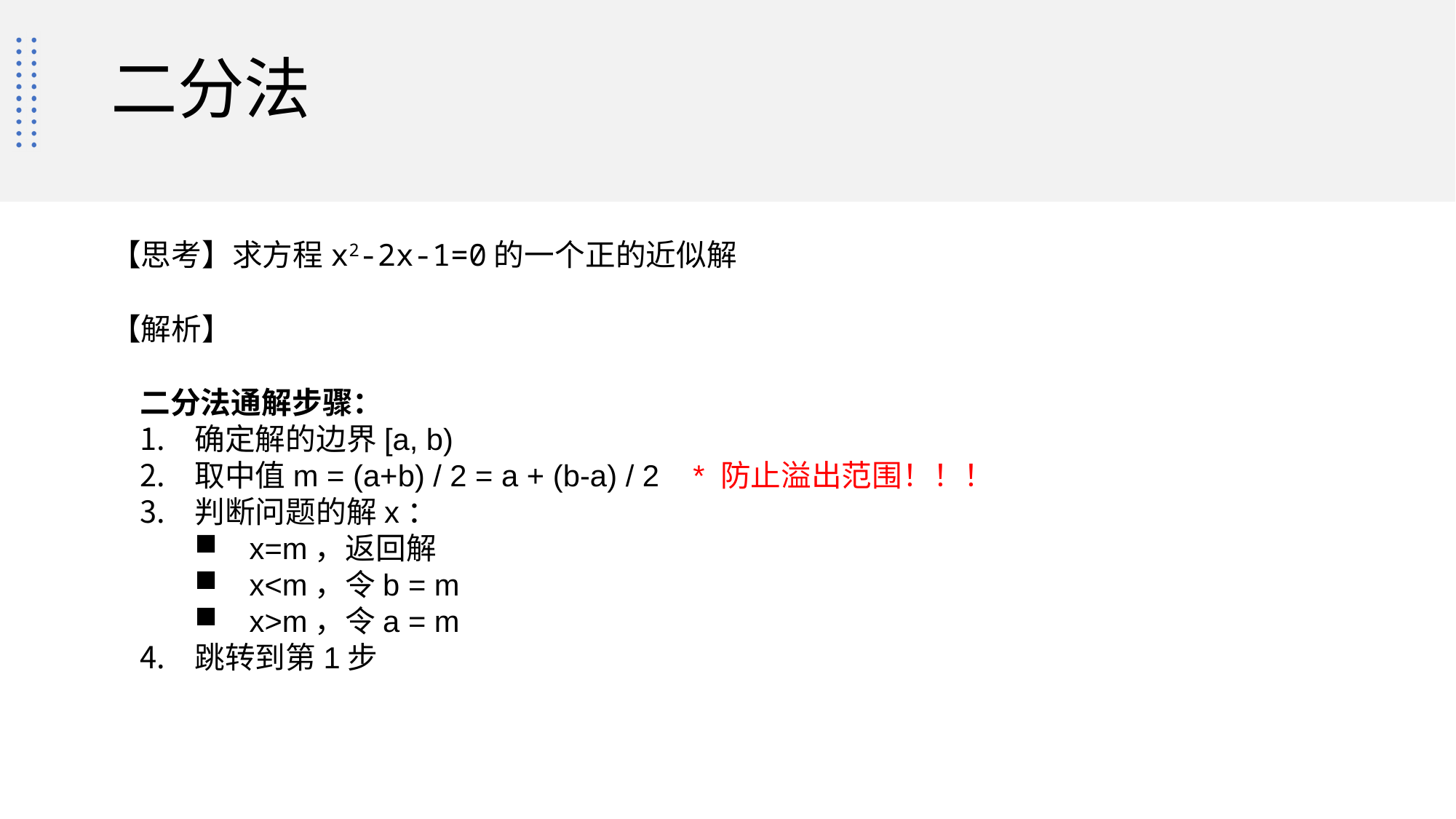

# 二分法
【思考】求方程x2-2x-1=0的一个正的近似解
【解析】
二分法通解步骤：
确定解的边界[a, b)
取中值m = (a+b) / 2 = a + (b-a) / 2    * 防止溢出范围！！！
判断问题的解x：
x=m，返回解
x<m，令b = m
x>m，令a = m
跳转到第1步